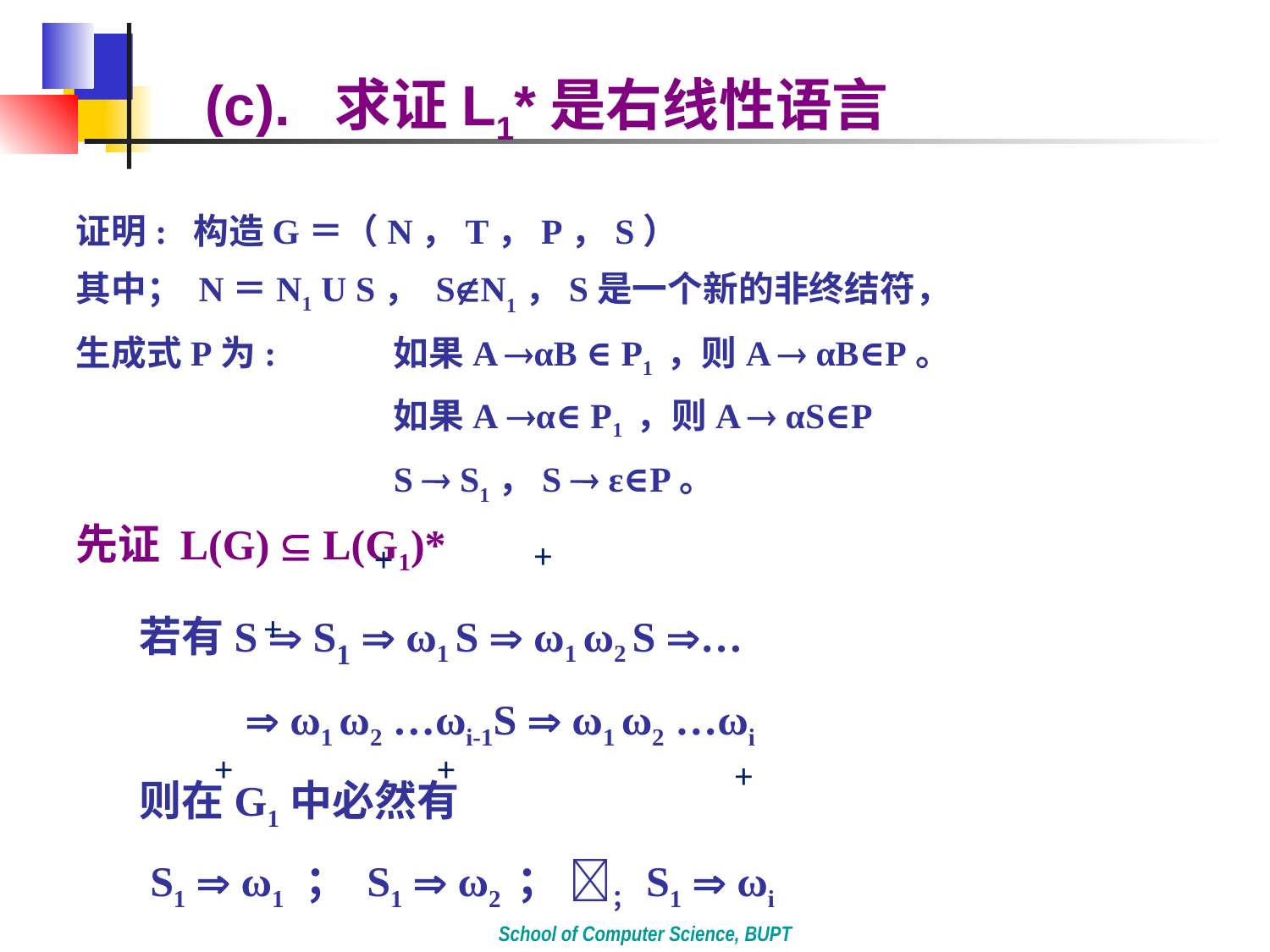

(c).  求证L1*是右线性语言
证明:  构造G＝（N，T，P，S）
其中； N＝N1 U S， S∉N1，S是一个新的非终结符，
生成式P为: 	如果A →αB ∈ P1 ，则A → αB∈P。
			如果A →α∈ P1 ，则A → αS∈P
			S → S1，S → ε∈P。
先证 L(G) ⊆ L(G1)*
若有S ⇒ S1 ⇒ ω1 S ⇒ ω1 ω2 S ⇒…
	    ⇒ ω1 ω2 …ωi-1S ⇒ ω1 ω2 …ωi
则在G1中必然有
 S1 ⇒ ω1 ； S1 ⇒ ω2 ； …；S1 ⇒ ωi
∴ L(G) ⊆ L(G1)*
+
+
+
+
+
+

School of Computer Science, BUPT
7